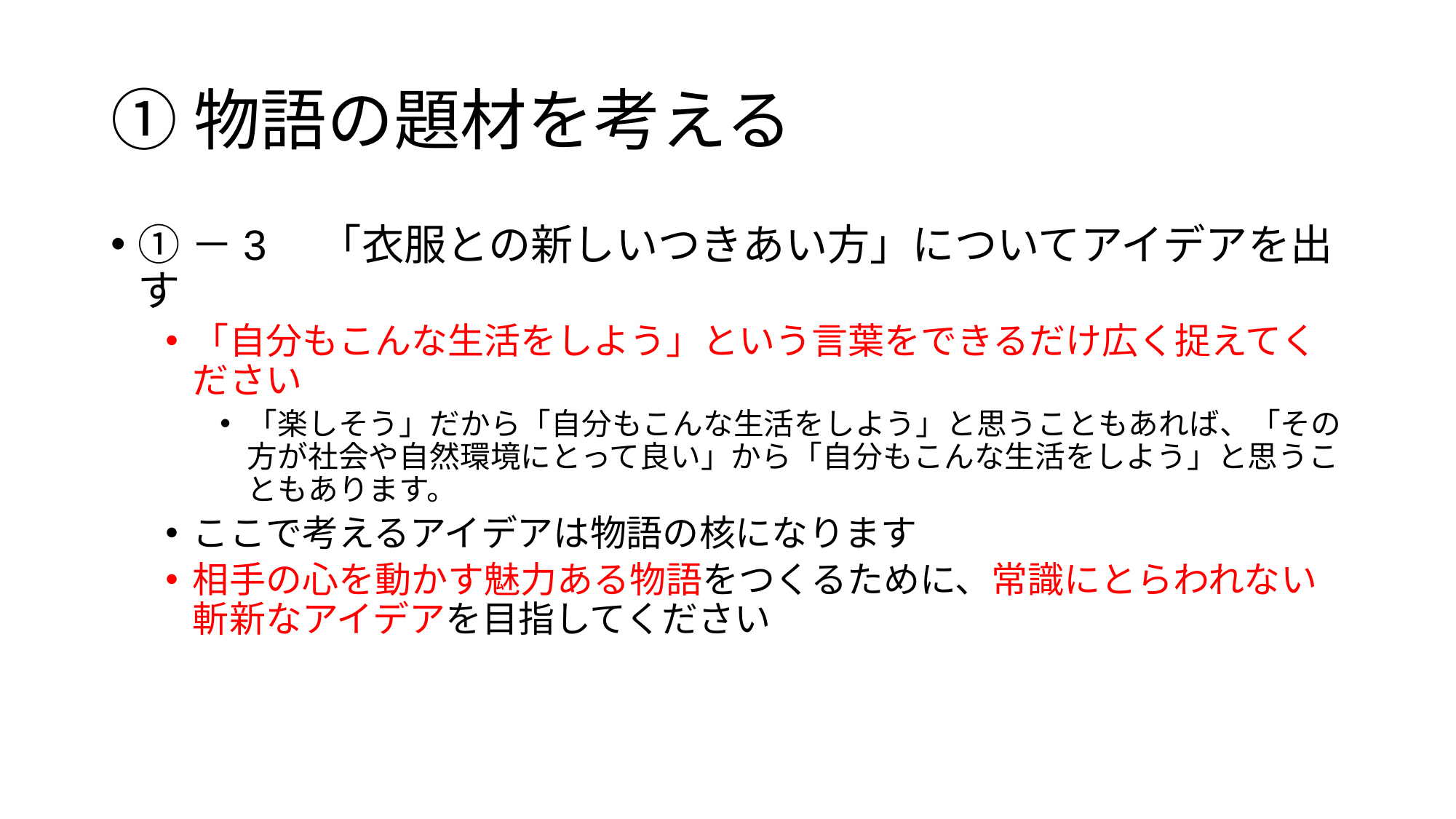

# ①物語の題材を考える
①－3　「衣服との新しいつきあい方」についてアイデアを出す
「自分もこんな生活をしよう」という言葉をできるだけ広く捉えてください
「楽しそう」だから「自分もこんな生活をしよう」と思うこともあれば、「その方が社会や自然環境にとって良い」から「自分もこんな生活をしよう」と思うこともあります。
ここで考えるアイデアは物語の核になります
相手の心を動かす魅力ある物語をつくるために、常識にとらわれない斬新なアイデアを目指してください